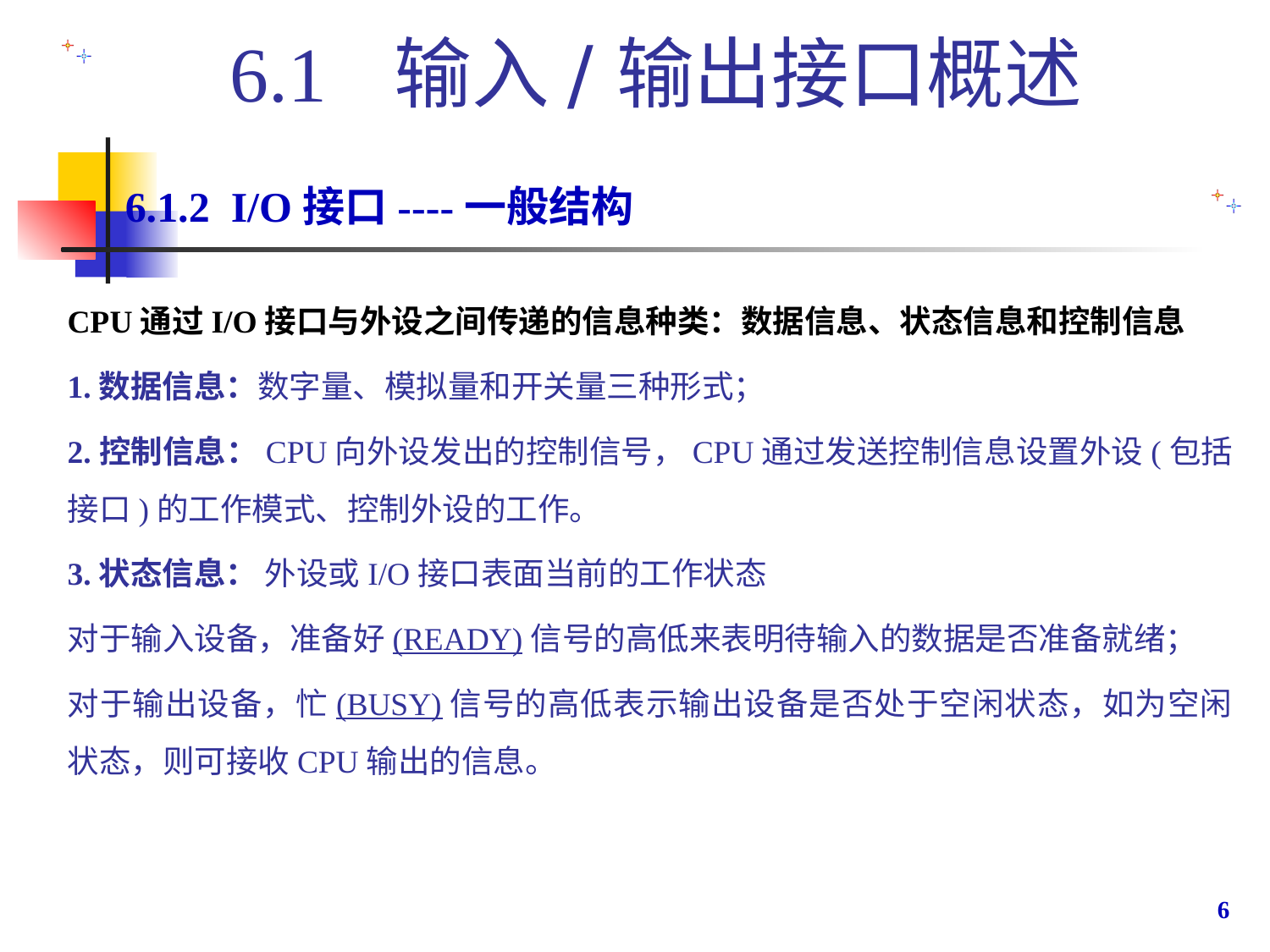

# 6.1  输入/输出接口概述
6.1.2  I/O接口----一般结构
CPU通过I/O接口与外设之间传递的信息种类：数据信息、状态信息和控制信息
1.数据信息：数字量、模拟量和开关量三种形式；
2.控制信息：CPU向外设发出的控制信号，CPU通过发送控制信息设置外设(包括接口)的工作模式、控制外设的工作。
3.状态信息： 外设或I/O接口表面当前的工作状态
对于输入设备，准备好(READY)信号的高低来表明待输入的数据是否准备就绪；
对于输出设备，忙(BUSY)信号的高低表示输出设备是否处于空闲状态，如为空闲状态，则可接收CPU输出的信息。
6